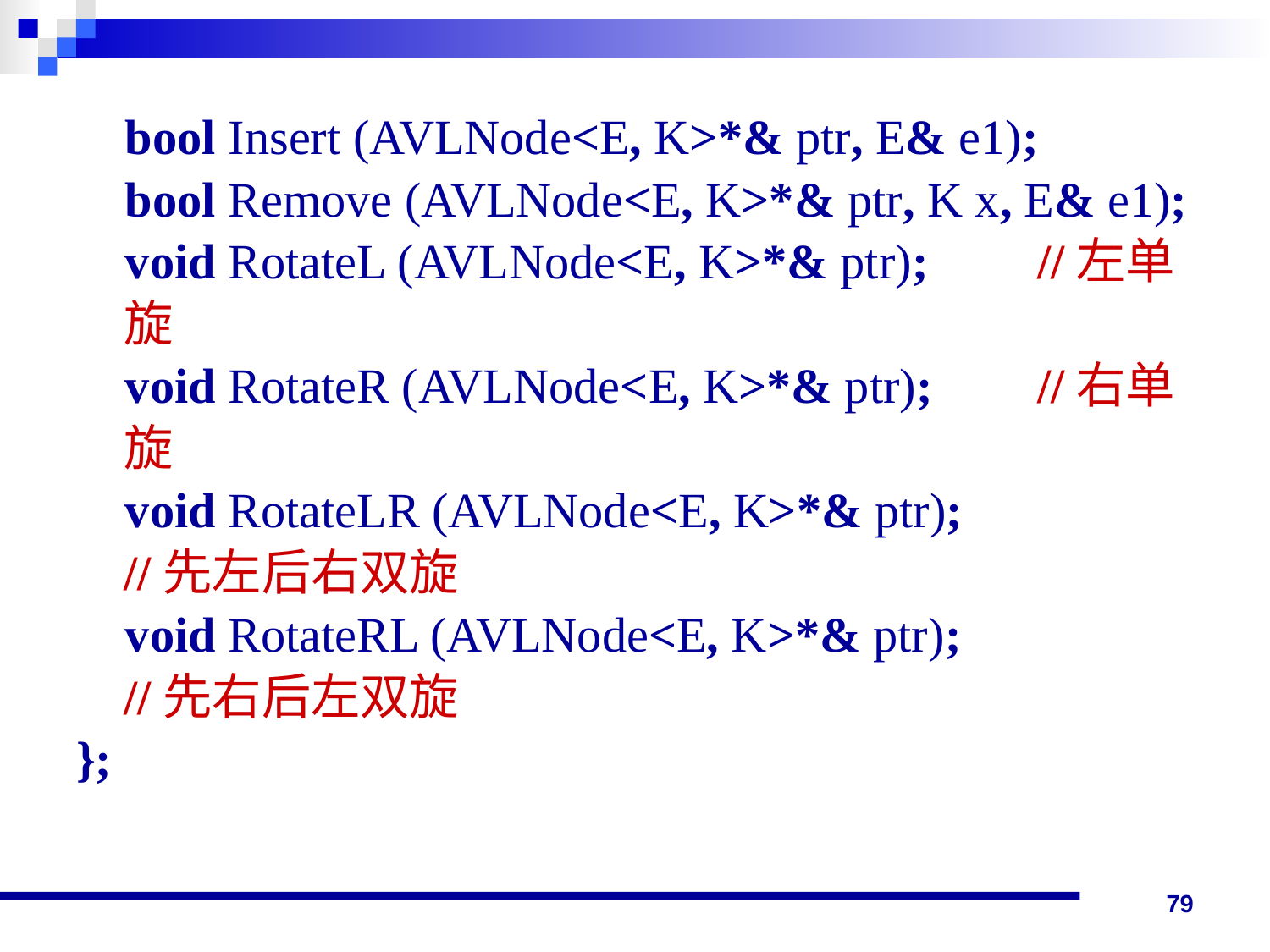

bool Insert (AVLNode<E, K>*& ptr, E& e1);
    bool Remove (AVLNode<E, K>*& ptr, K x, E& e1);
    void RotateL (AVLNode<E, K>*& ptr); 	  //左单旋
    void RotateR (AVLNode<E, K>*& ptr);	  //右单旋
    void RotateLR (AVLNode<E, K>*& ptr);		//先左后右双旋
    void RotateRL (AVLNode<E, K>*& ptr);		//先右后左双旋
};
79